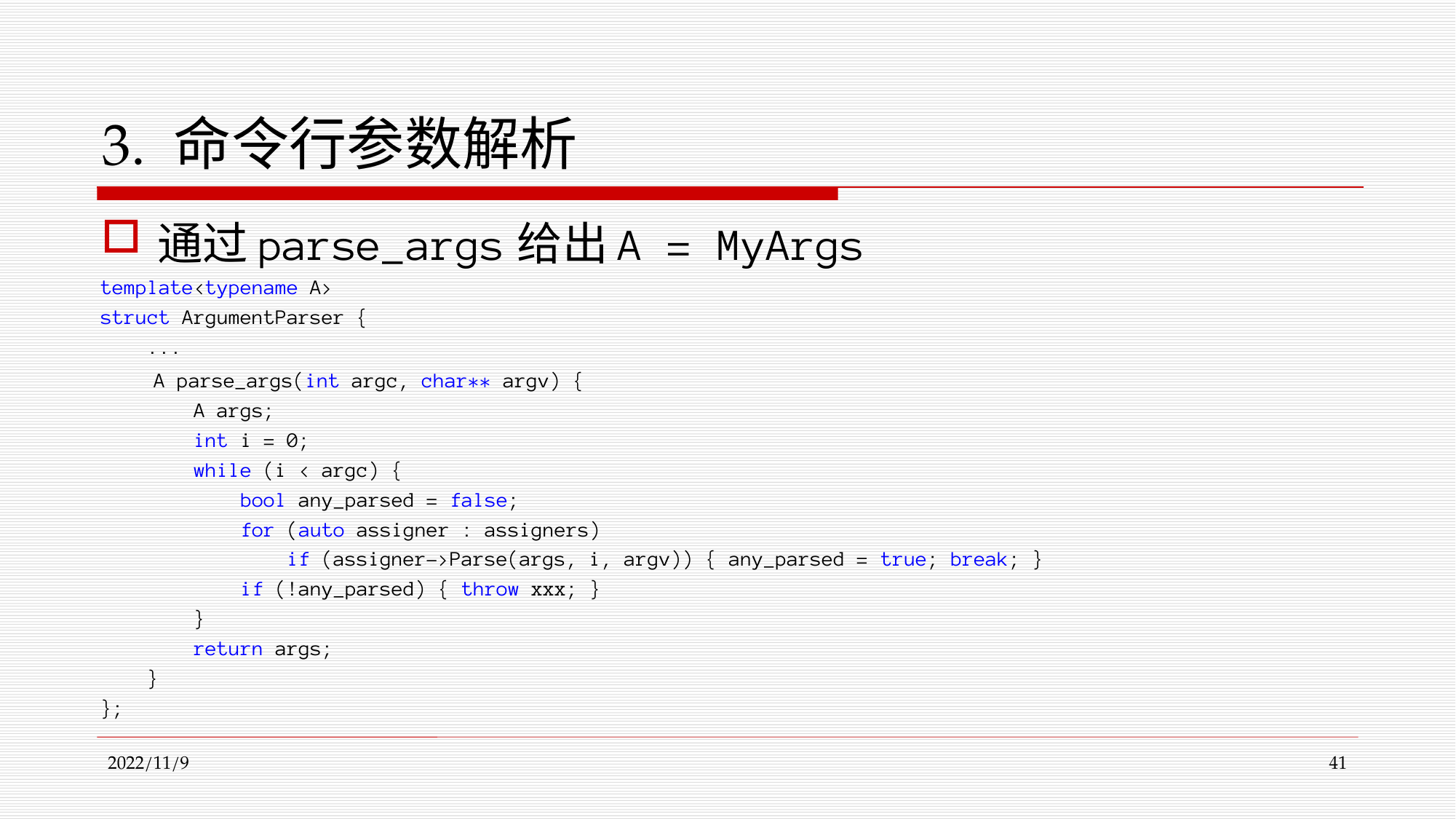

# 3. 命令行参数解析
通过parse_args给出A = MyArgs
template<typename A>
struct ArgumentParser {
    ...
    A parse_args(int argc, char** argv) {
        A args;
        int i = 0;
        while (i < argc) {
            bool any_parsed = false;
            for (auto assigner : assigners)
                if (assigner->Parse(args, i, argv)) { any_parsed = true; break; }
            if (!any_parsed) { throw xxx; }
        }
        return args;
    }
};

2022/11/9
41